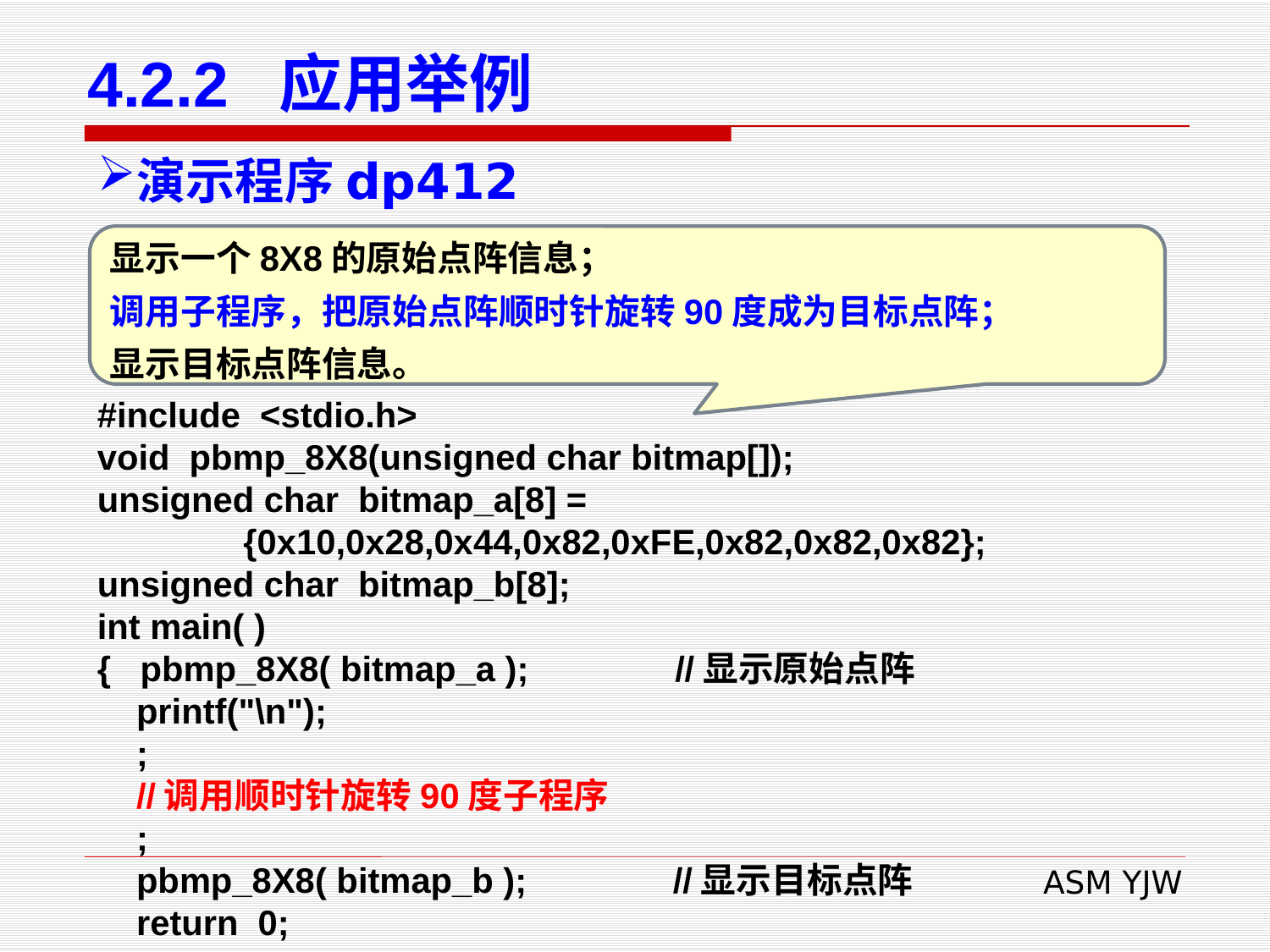

# 4.2.2  应用举例
演示程序dp412
显示一个8X8的原始点阵信息；
调用子程序，把原始点阵顺时针旋转90度成为目标点阵；
显示目标点阵信息。
#include  <stdio.h>
void  pbmp_8X8(unsigned char bitmap[]);
unsigned char  bitmap_a[8] =
               {0x10,0x28,0x44,0x82,0xFE,0x82,0x82,0x82};
unsigned char  bitmap_b[8];
int main( )
{   pbmp_8X8( bitmap_a );               //显示原始点阵
    printf("\n");
    ;
    //调用顺时针旋转90度子程序
    ;
    pbmp_8X8( bitmap_b );               //显示目标点阵
    return  0;